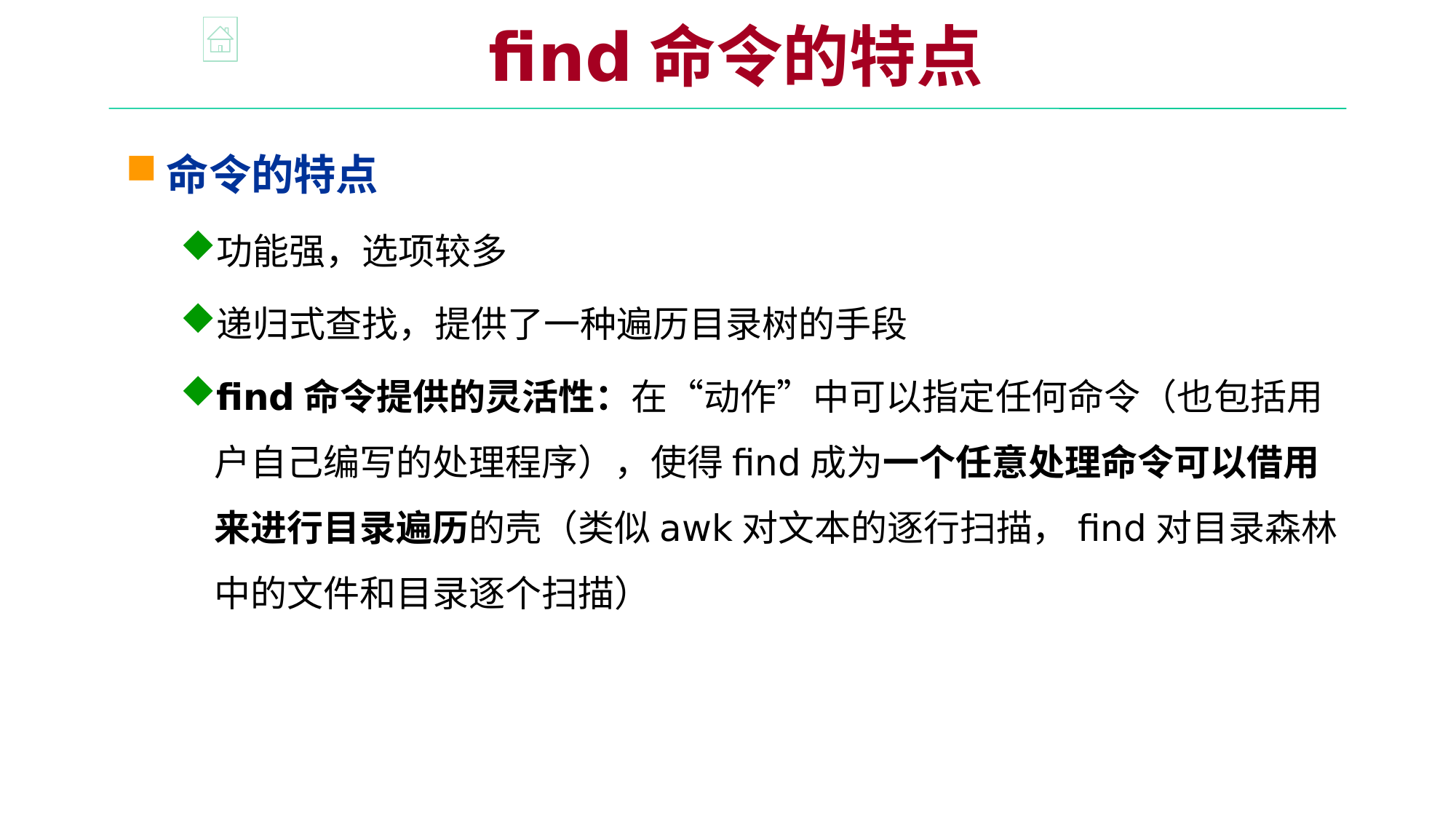

find命令的特点

命令的特点
功能强，选项较多
递归式查找，提供了一种遍历目录树的手段
find命令提供的灵活性：在“动作”中可以指定任何命令（也包括用户自己编写的处理程序），使得find成为一个任意处理命令可以借用来进行目录遍历的壳（类似awk对文本的逐行扫描，find对目录森林中的文件和目录逐个扫描）